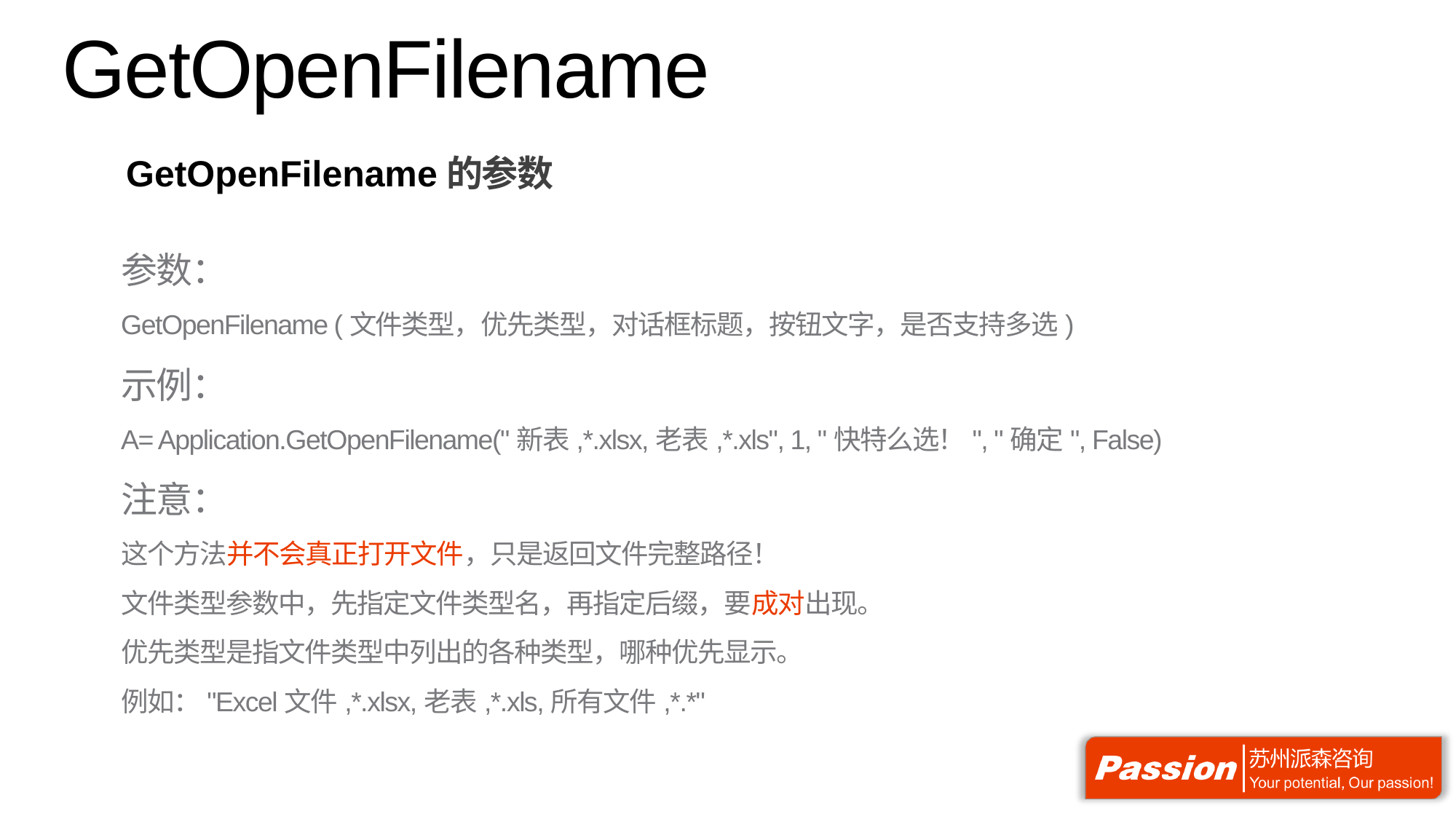

# GetOpenFilename
GetOpenFilename的参数
参数：
GetOpenFilename (文件类型，优先类型，对话框标题，按钮文字，是否支持多选)
示例：
A= Application.GetOpenFilename("新表,*.xlsx,老表,*.xls", 1, "快特么选！", "确定", False)
注意：
这个方法并不会真正打开文件，只是返回文件完整路径！
文件类型参数中，先指定文件类型名，再指定后缀，要成对出现。
优先类型是指文件类型中列出的各种类型，哪种优先显示。
例如："Excel文件,*.xlsx,老表,*.xls,所有文件,*.*"